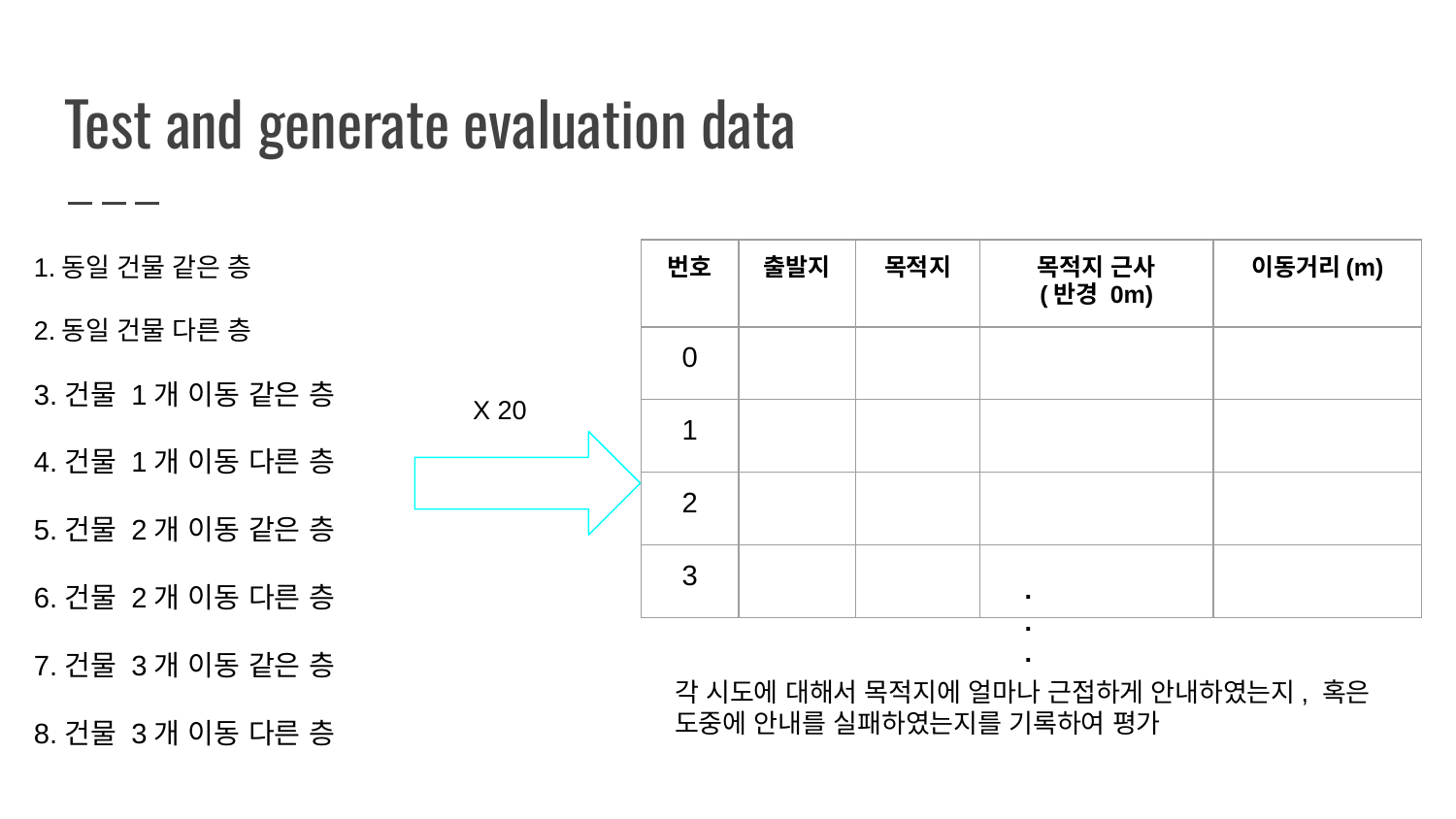

# Test and generate evaluation data
1.동일 건물 같은 층

2.동일 건물 다른 층

3.건물 1개 이동 같은 층

4.건물 1개 이동 다른 층

5.건물 2개 이동 같은 층

6.건물 2개 이동 다른 층

7.건물 3개 이동 같은 층

8.건물 3개 이동 다른 층
| 번호 | 출발지 | 목적지 | 목적지 근사 (반경 0m) | 이동거리(m) |
| --- | --- | --- | --- | --- |
| 0 |  |  |  |  |
| 1 |  |  |  |  |
| 2 |  |  |  |  |
| 3 |  |  |  |  |
X 20

.
.
.
각 시도에 대해서 목적지에 얼마나 근접하게 안내하였는지, 혹은 도중에 안내를 실패하였는지를 기록하여 평가